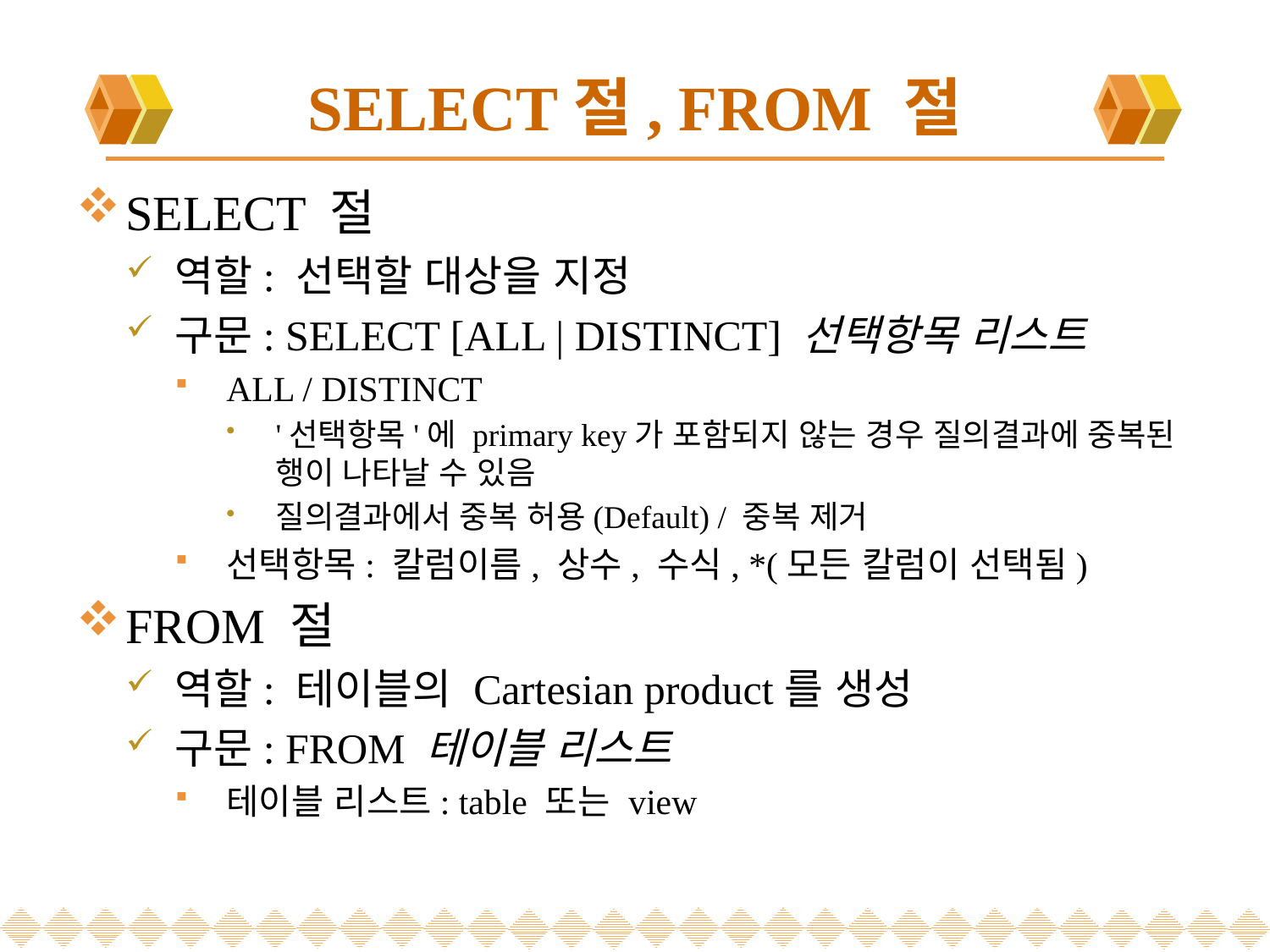

# SELECT절, FROM 절
SELECT 절
역할: 선택할 대상을 지정
구문: SELECT [ALL | DISTINCT] 선택항목 리스트
ALL / DISTINCT
'선택항목'에 primary key가 포함되지 않는 경우 질의결과에 중복된 행이 나타날 수 있음
질의결과에서 중복 허용(Default) / 중복 제거
선택항목: 칼럼이름, 상수, 수식, *(모든 칼럼이 선택됨)
FROM 절
역할: 테이블의 Cartesian product를 생성
구문: FROM 테이블 리스트
테이블 리스트: table 또는 view